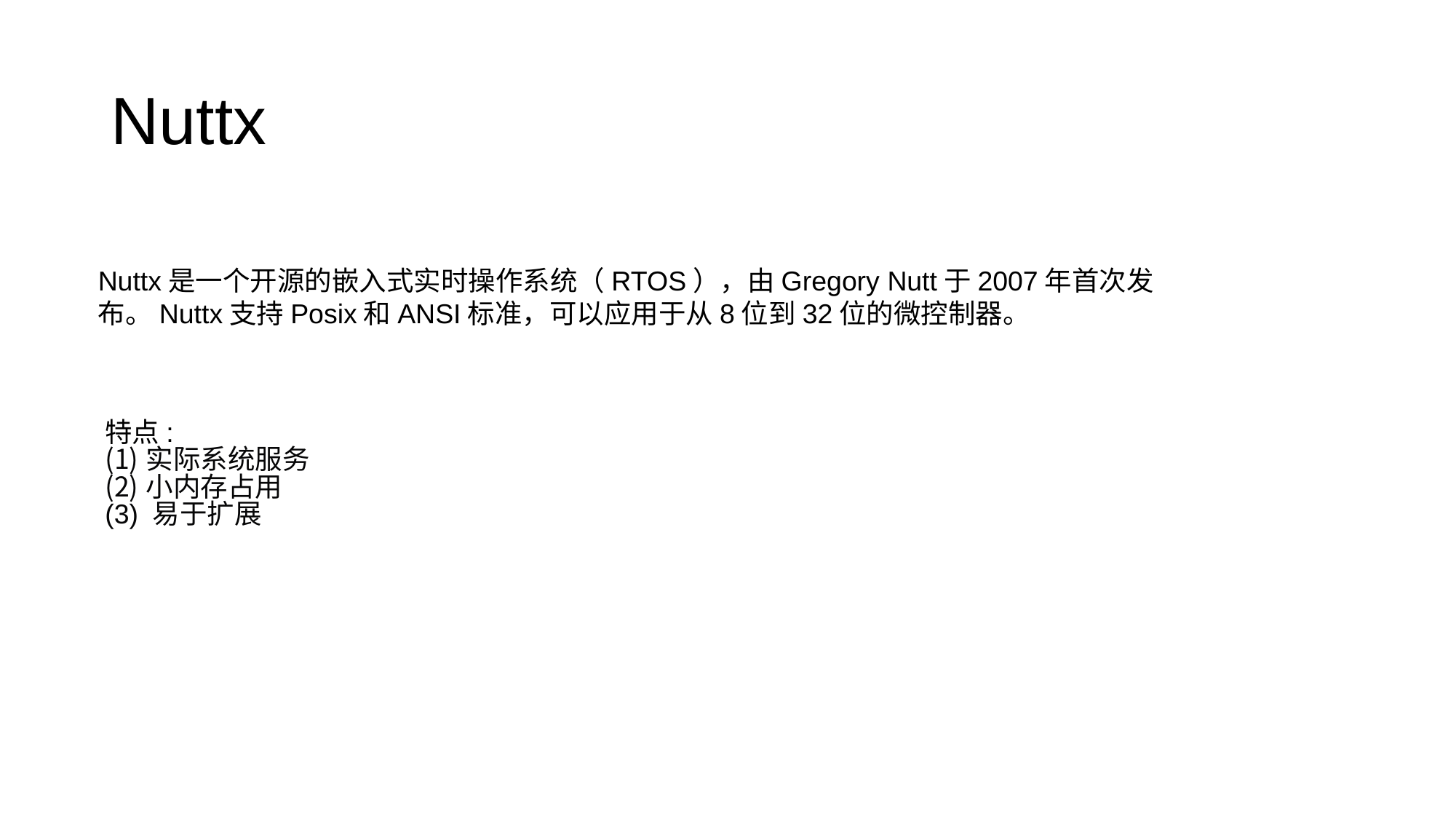

# Nuttx
Nuttx是一个开源的嵌入式实时操作系统（RTOS），由Gregory Nutt于2007年首次发布。Nuttx支持Posix和ANSI标准，可以应用于从8位到32位的微控制器。
特点:
实际系统服务
小内存占用
(3) 易于扩展